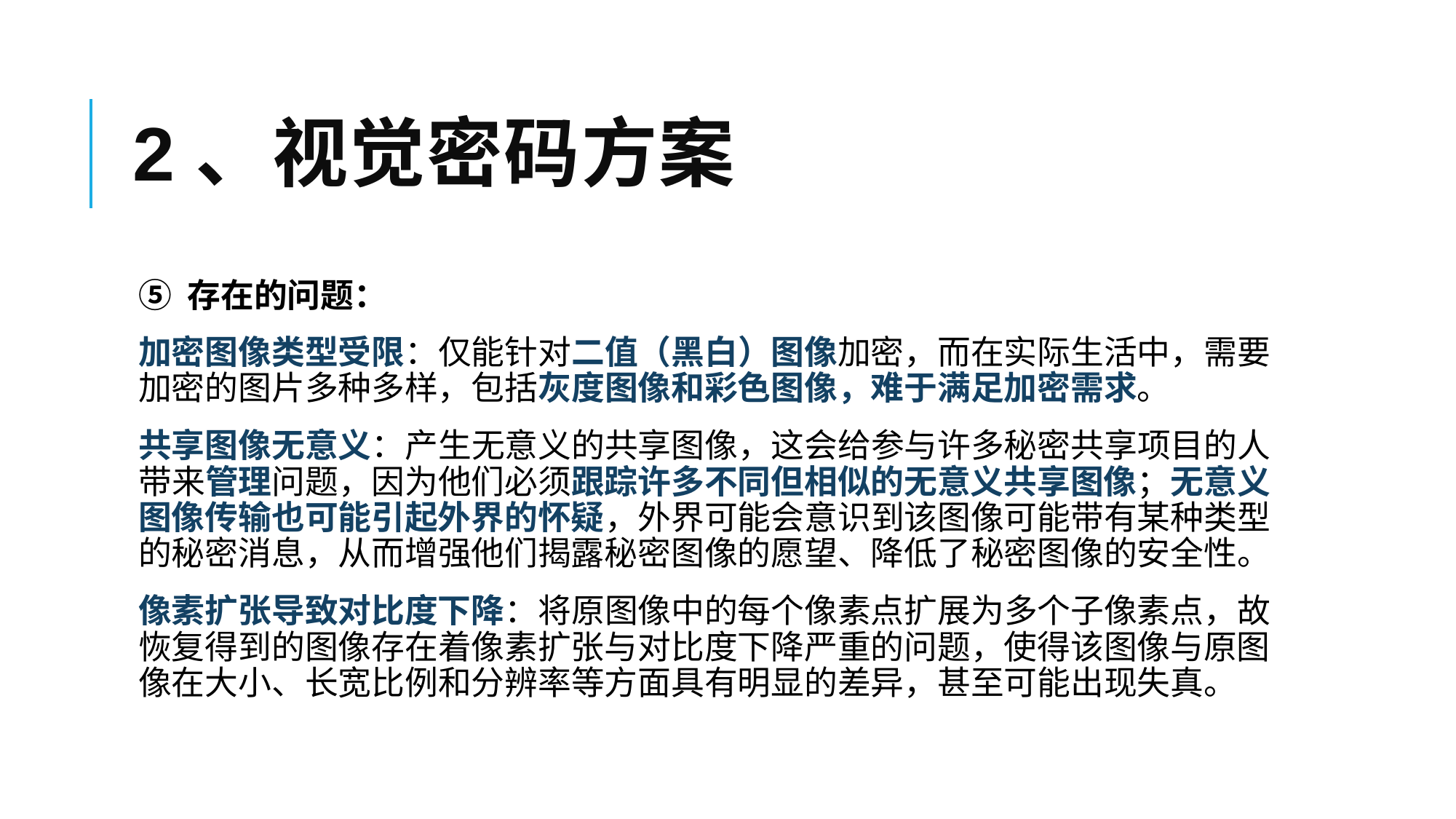

# 2、视觉密码方案
⑤ 存在的问题：
加密图像类型受限：仅能针对二值（黑白）图像加密，而在实际生活中，需要加密的图片多种多样，包括灰度图像和彩色图像，难于满足加密需求。
共享图像无意义：产生无意义的共享图像，这会给参与许多秘密共享项目的人带来管理问题，因为他们必须跟踪许多不同但相似的无意义共享图像；无意义图像传输也可能引起外界的怀疑，外界可能会意识到该图像可能带有某种类型的秘密消息，从而增强他们揭露秘密图像的愿望、降低了秘密图像的安全性。
像素扩张导致对比度下降：将原图像中的每个像素点扩展为多个子像素点，故恢复得到的图像存在着像素扩张与对比度下降严重的问题，使得该图像与原图像在大小、长宽比例和分辨率等方面具有明显的差异，甚至可能出现失真。